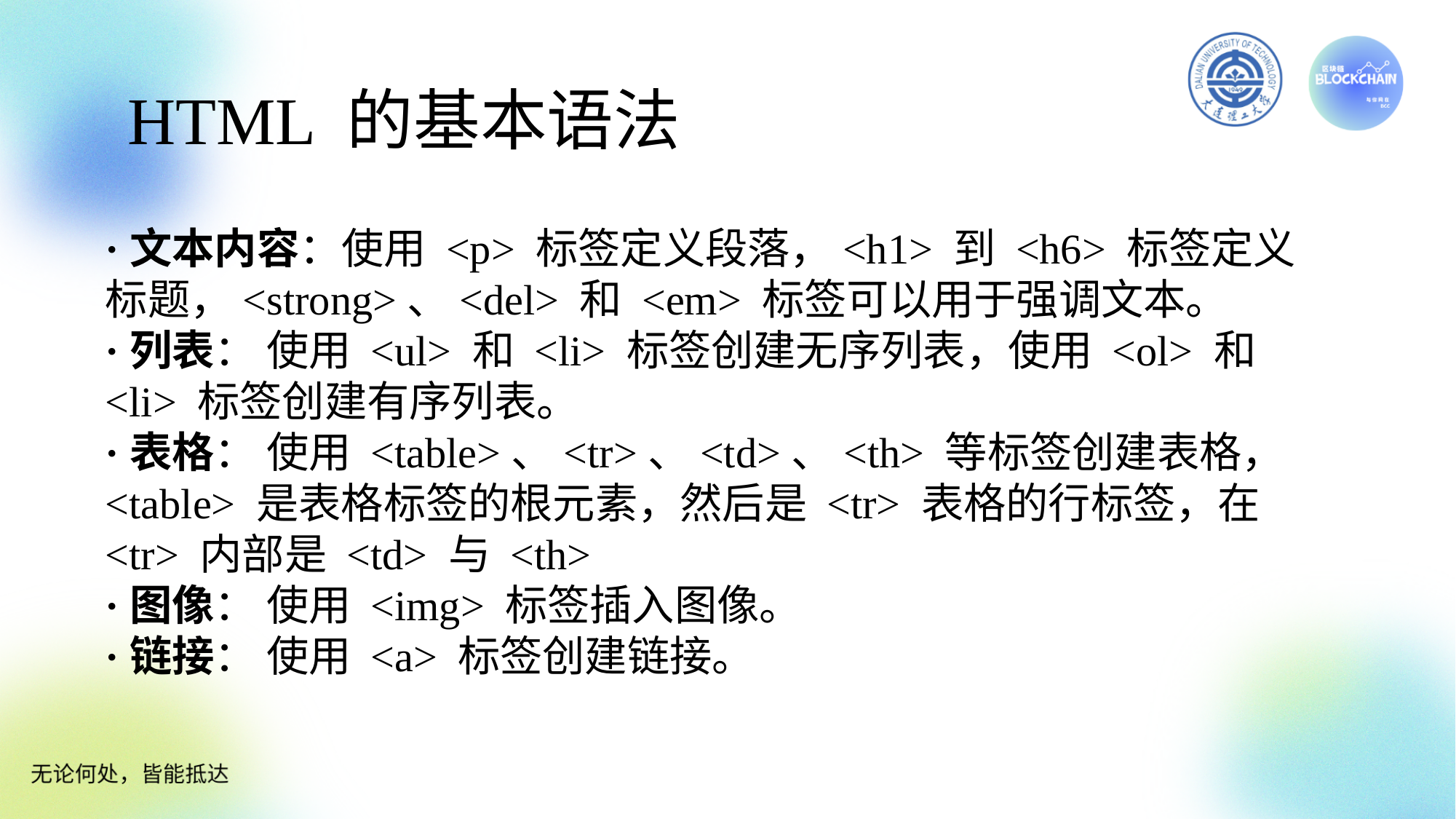

# HTML 的基本语法
·文本内容：使用 <p> 标签定义段落，<h1> 到 <h6> 标签定义标题，<strong>、<del> 和 <em> 标签可以用于强调文本。
·列表： 使用 <ul> 和 <li> 标签创建无序列表，使用 <ol> 和 <li> 标签创建有序列表。
·表格： 使用 <table>、<tr>、<td>、<th> 等标签创建表格，<table> 是表格标签的根元素，然后是 <tr> 表格的行标签，在 <tr> 内部是 <td> 与 <th>
·图像： 使用 <img> 标签插入图像。
·链接： 使用 <a> 标签创建链接。